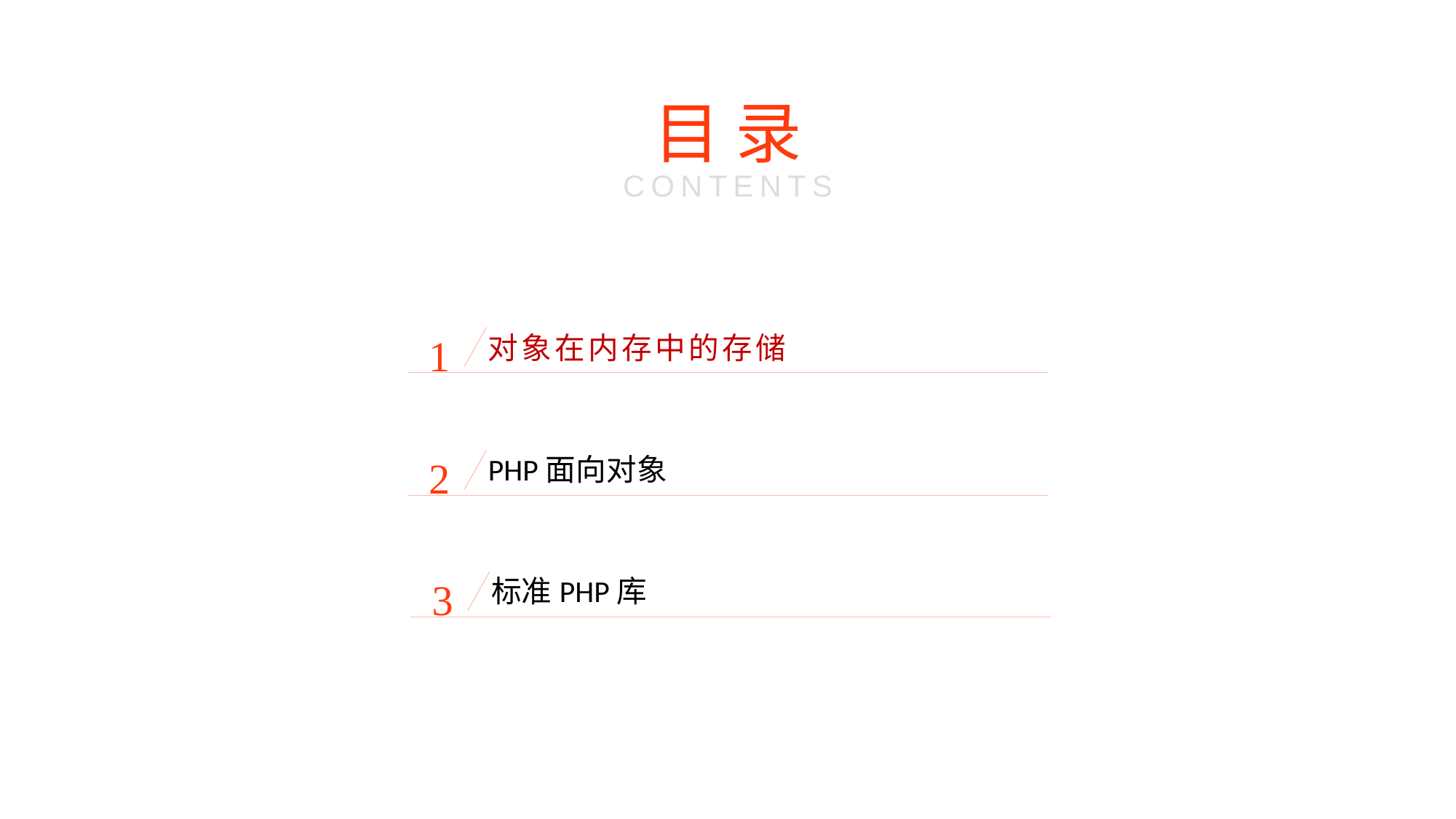

目 录
CONTENTS
对象在内存中的存储

1

PHP面向对象

2

标准PHP库

3